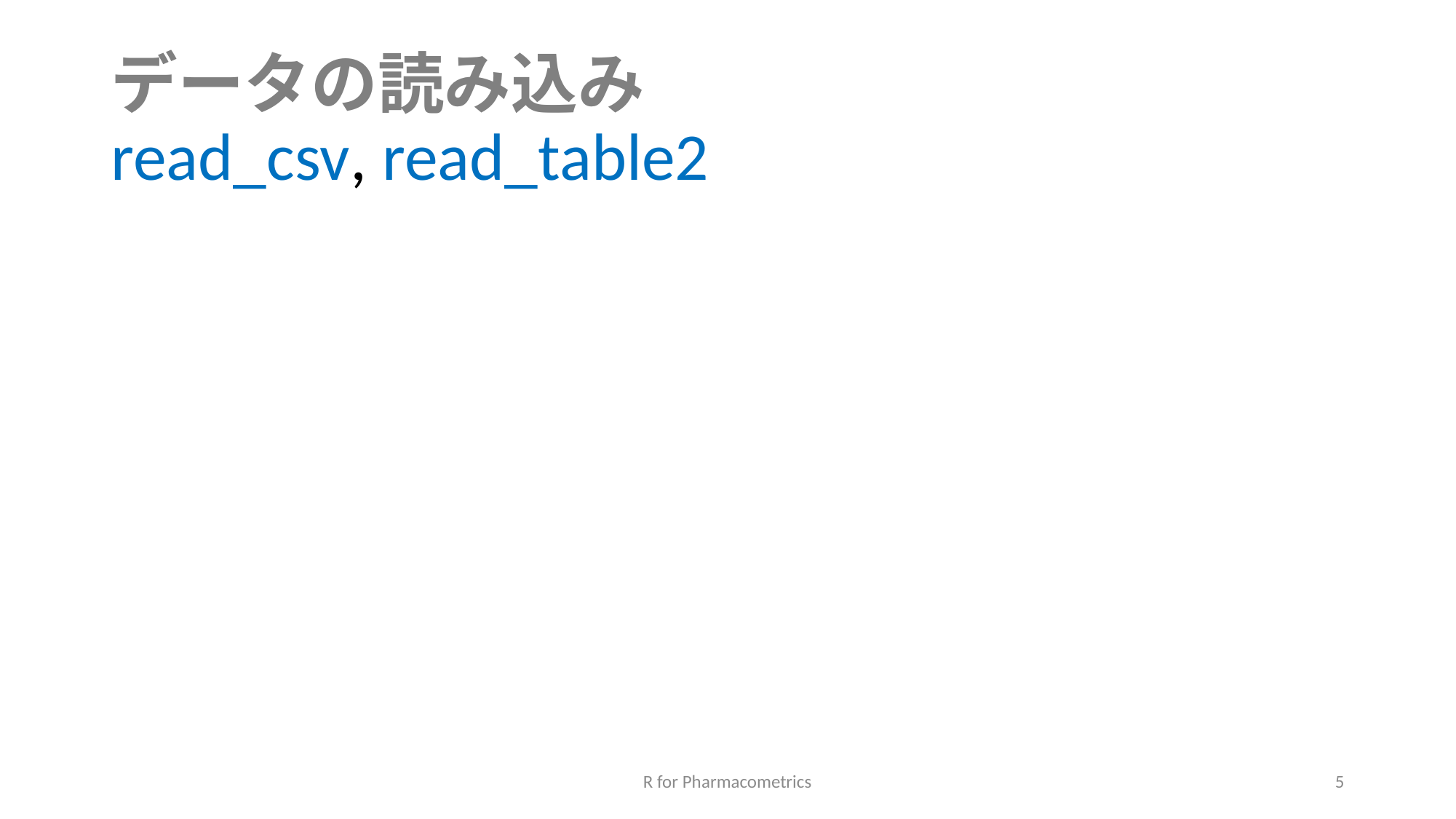

# データの読み込み read_csv, read_table2

R for Pharmacometrics
5